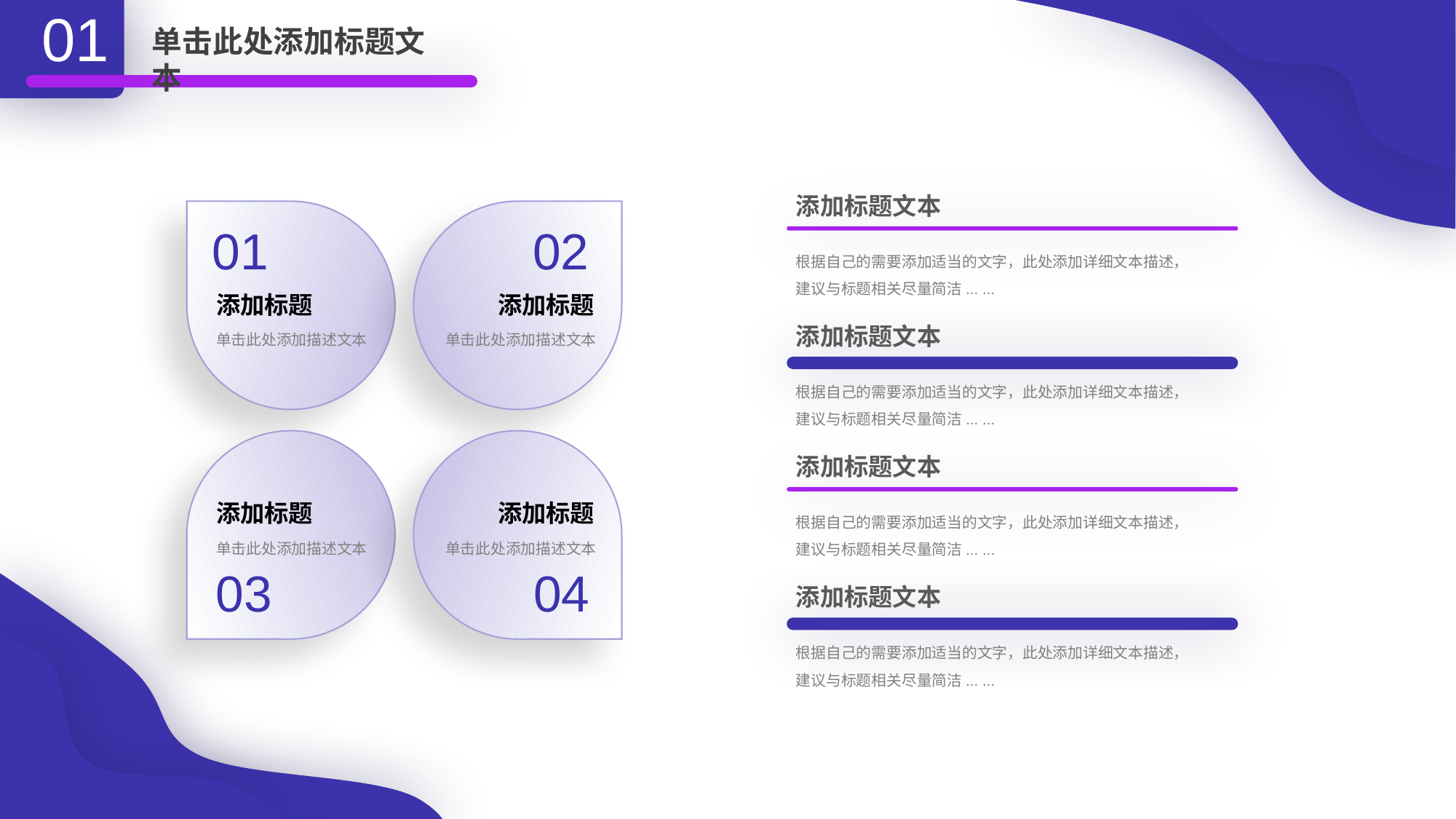

01
单击此处添加标题文本
添加标题文本
根据自己的需要添加适当的文字，此处添加详细文本描述，建议与标题相关尽量简洁... ...

01
02

添加标题
添加标题
添加标题文本
根据自己的需要添加适当的文字，此处添加详细文本描述，建议与标题相关尽量简洁... ...
单击此处添加描述文本
单击此处添加描述文本

添加标题文本
根据自己的需要添加适当的文字，此处添加详细文本描述，建议与标题相关尽量简洁... ...

添加标题
添加标题
单击此处添加描述文本
单击此处添加描述文本
03
04
添加标题文本
根据自己的需要添加适当的文字，此处添加详细文本描述，建议与标题相关尽量简洁... ...